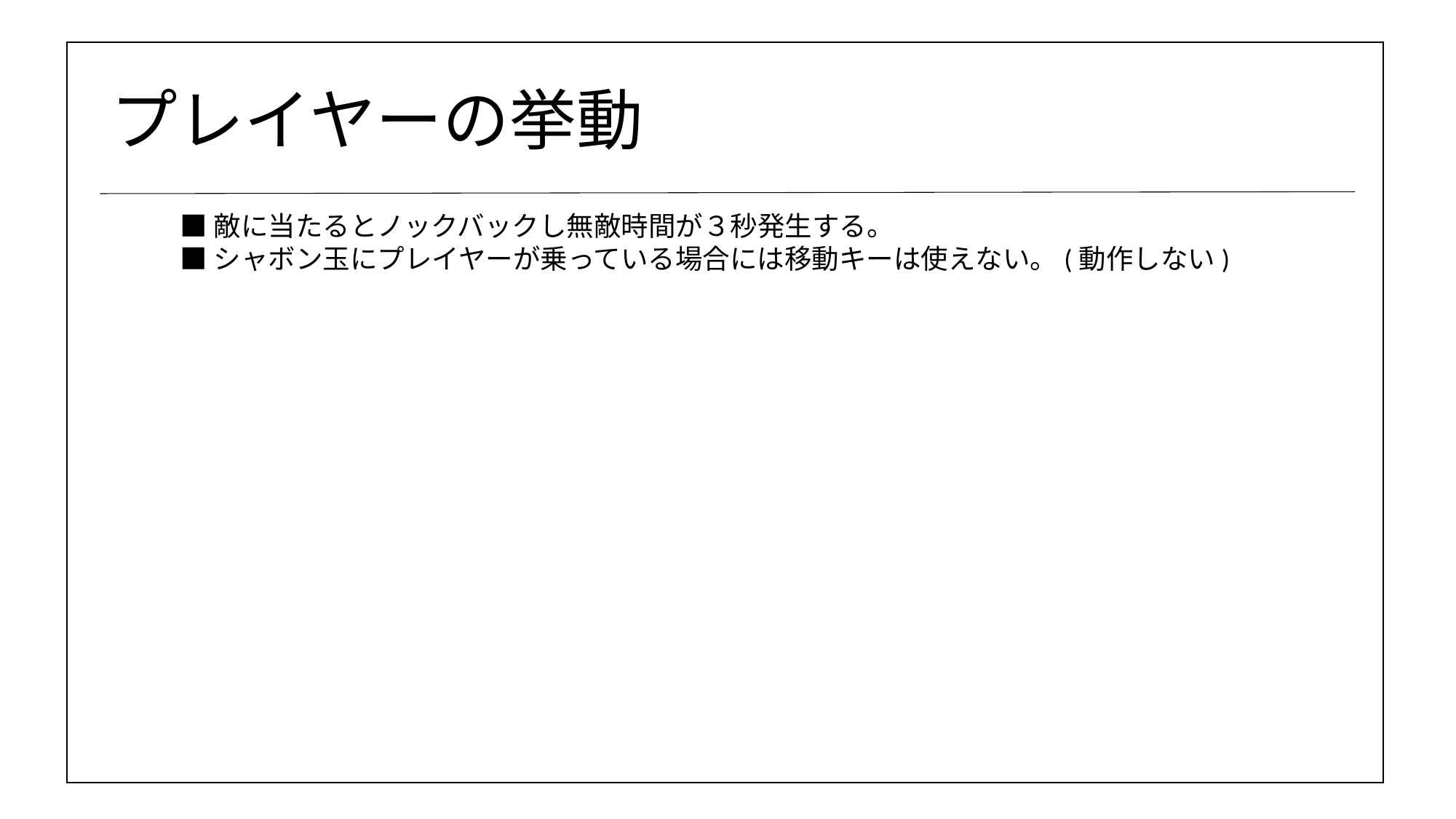

プレイヤーの挙動
■敵に当たるとノックバックし無敵時間が３秒発生する。
■シャボン玉にプレイヤーが乗っている場合には移動キーは使えない。(動作しない)